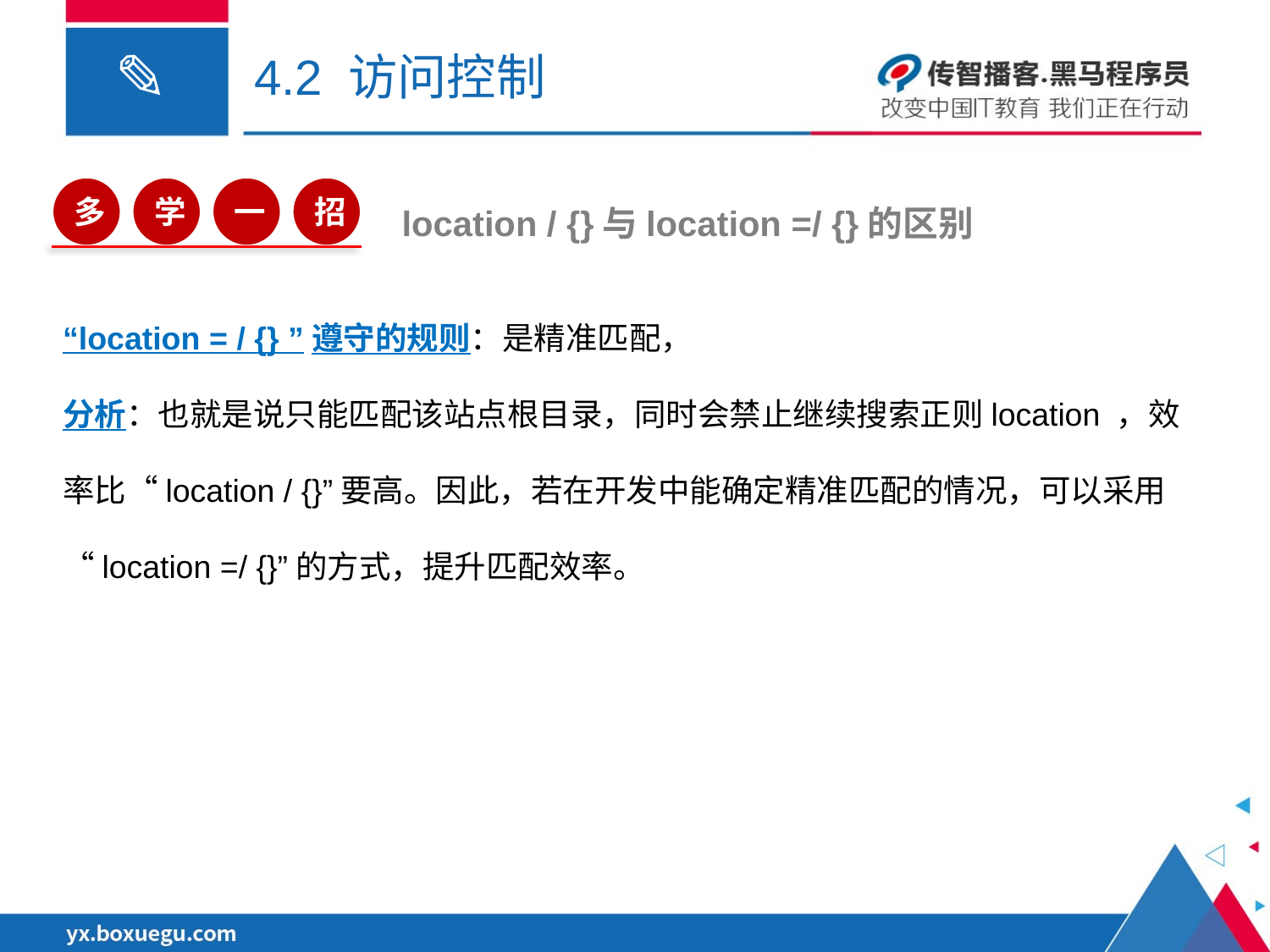

# 4.2 访问控制
多
学
一
招
location / {}与location =/ {}的区别
“location = / {} ”遵守的规则：是精准匹配，
分析：也就是说只能匹配该站点根目录，同时会禁止继续搜索正则location ，效率比“location / {}”要高。因此，若在开发中能确定精准匹配的情况，可以采用“location =/ {}”的方式，提升匹配效率。